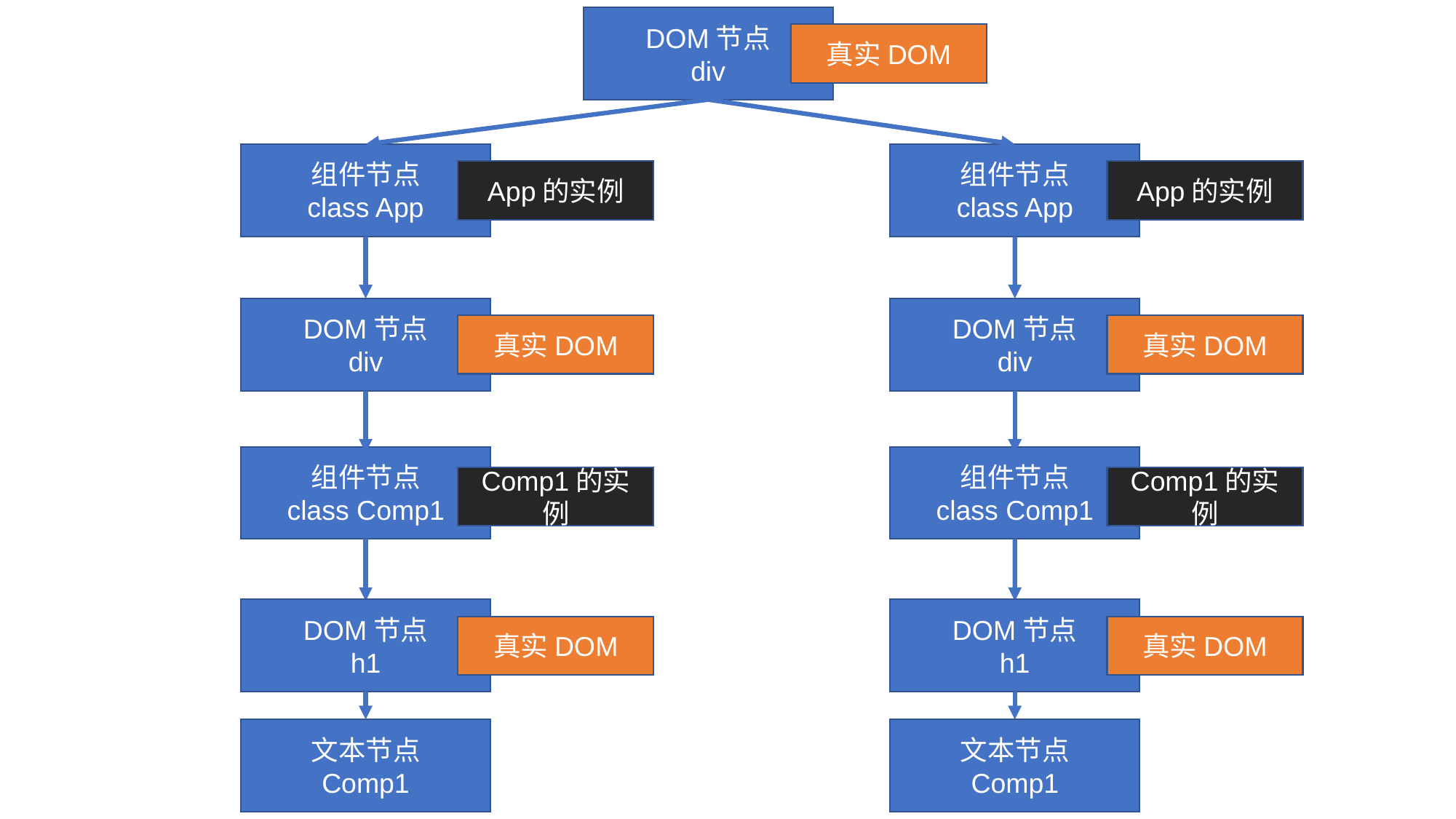

DOM节点
div
真实DOM
组件节点
class App
组件节点
class App
App的实例
App的实例
DOM节点
div
DOM节点
div
真实DOM
真实DOM
组件节点
class Comp1
组件节点
class Comp1
Comp1的实例
Comp1的实例
DOM节点
h1
DOM节点
h1
真实DOM
真实DOM
文本节点
Comp1
文本节点
Comp1